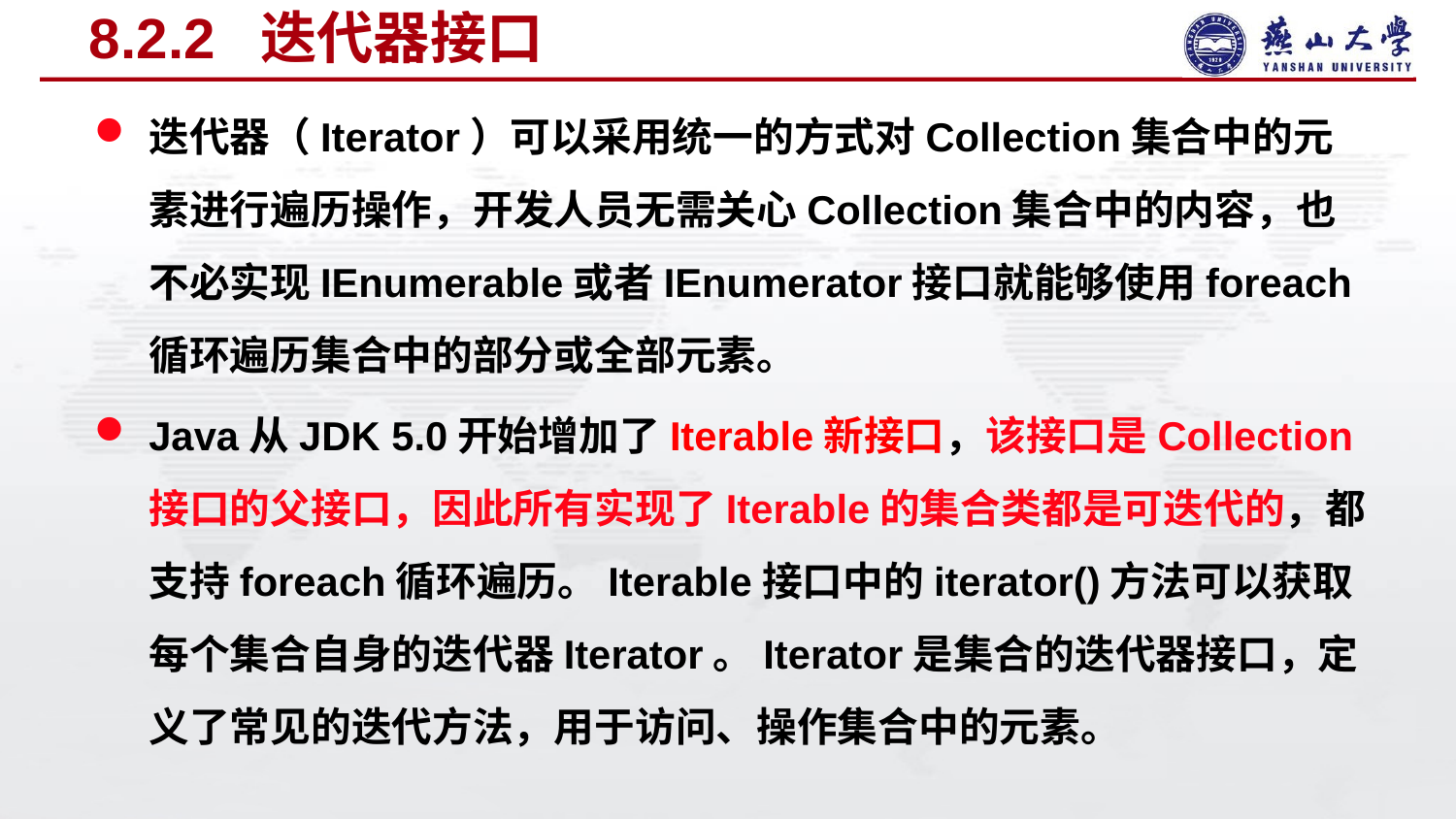

# 8.2.2  迭代器接口
迭代器（Iterator）可以采用统一的方式对Collection集合中的元素进行遍历操作，开发人员无需关心Collection集合中的内容，也不必实现IEnumerable或者IEnumerator接口就能够使用foreach循环遍历集合中的部分或全部元素。
Java从JDK 5.0开始增加了Iterable新接口，该接口是Collection接口的父接口，因此所有实现了Iterable的集合类都是可迭代的，都支持foreach循环遍历。Iterable接口中的iterator()方法可以获取每个集合自身的迭代器Iterator。Iterator是集合的迭代器接口，定义了常见的迭代方法，用于访问、操作集合中的元素。